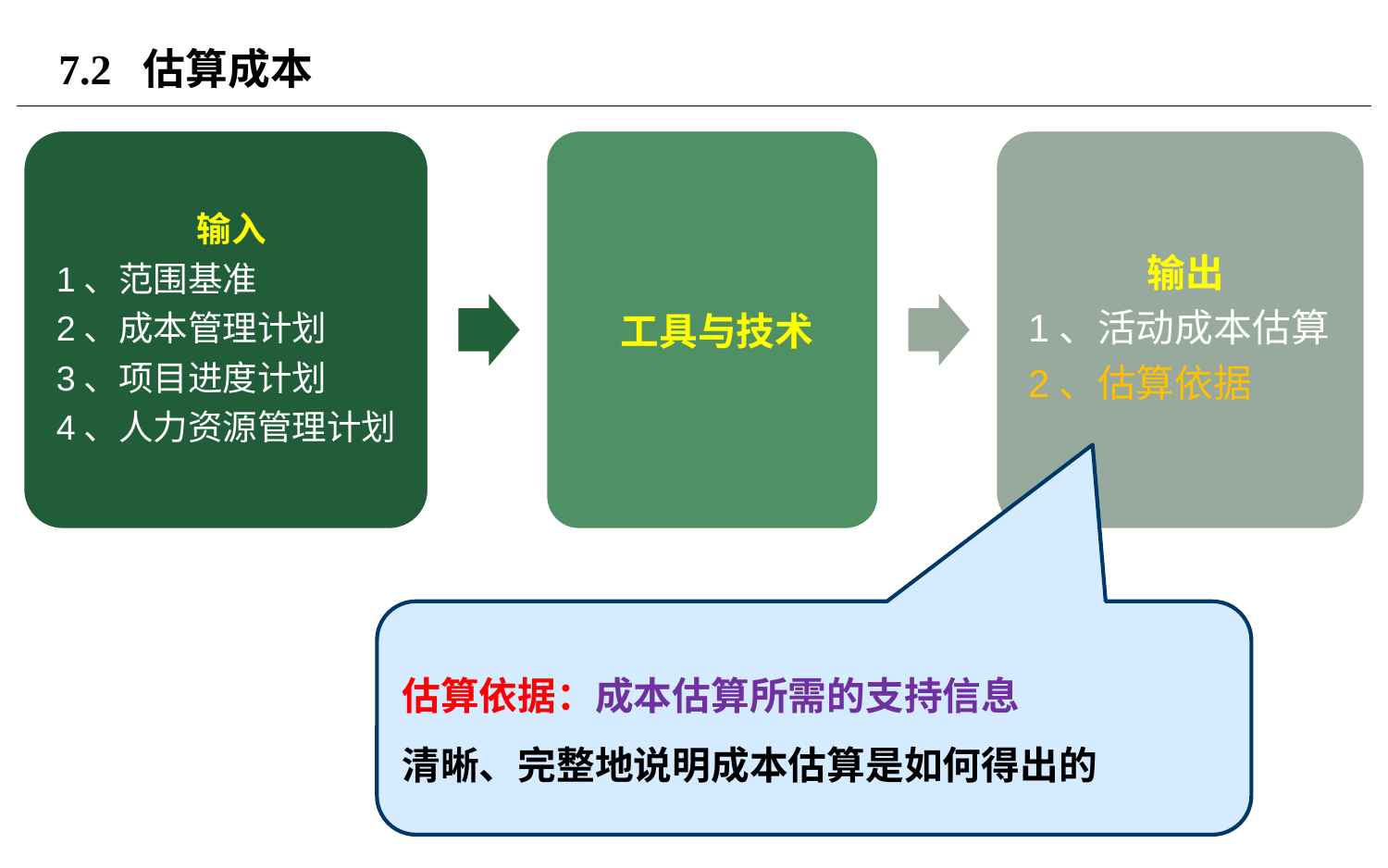

# 7.2  估算成本
输入
1、范围基准
2、成本管理计划
3、项目进度计划
4、人力资源管理计划

工具与技术

输出
1、活动成本估算
2、估算依据

估算依据：成本估算所需的支持信息
清晰、完整地说明成本估算是如何得出的